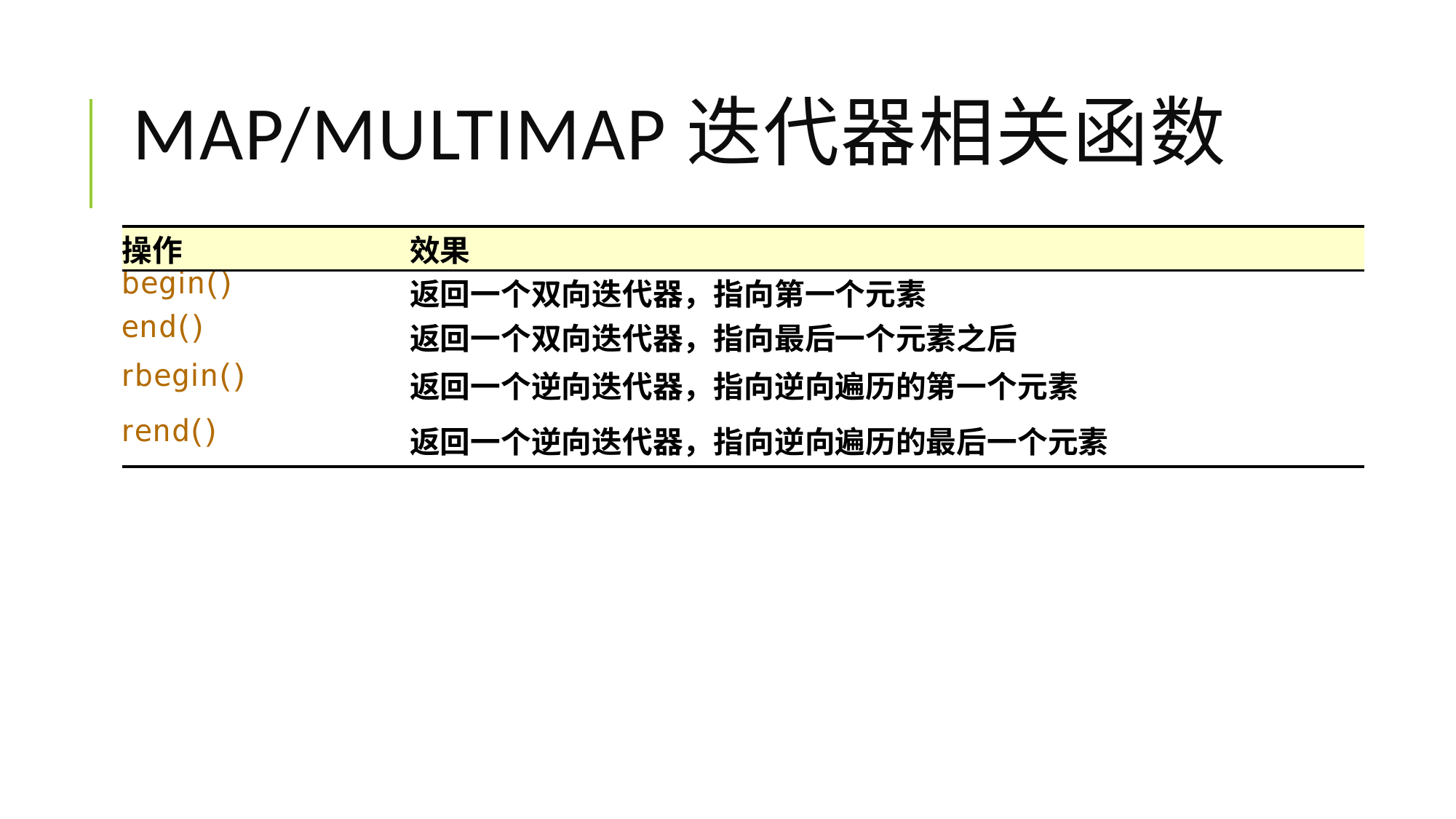

# map/multimap迭代器相关函数
| 操作 | 效果 |
| --- | --- |
| begin() | 返回一个双向迭代器，指向第一个元素 |
| end() | 返回一个双向迭代器，指向最后一个元素之后 |
| rbegin() | 返回一个逆向迭代器，指向逆向遍历的第一个元素 |
| rend() | 返回一个逆向迭代器，指向逆向遍历的最后一个元素 |